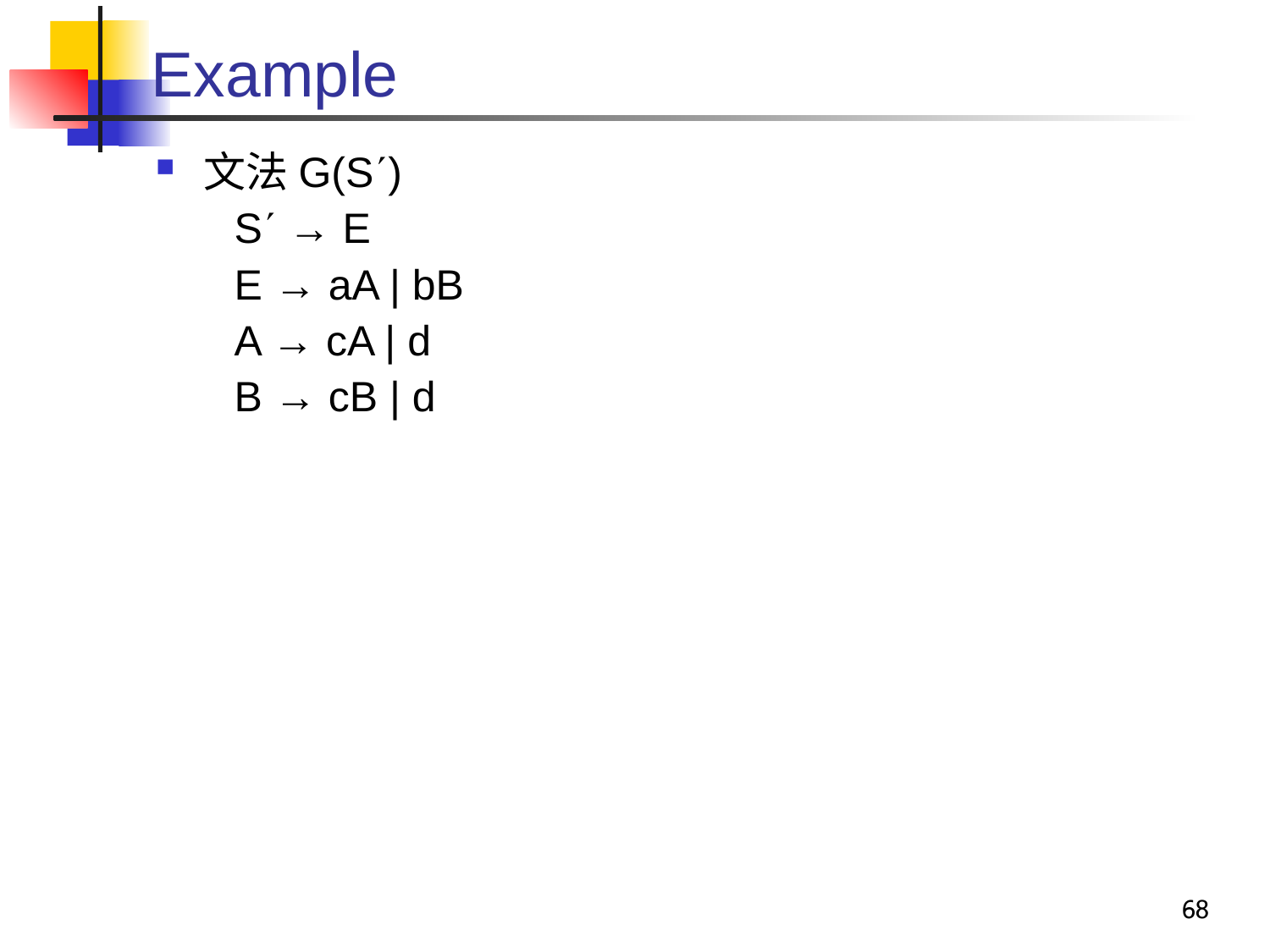

# Example
文法G(S′)
 S′ → E
 E → aA | bB
 A → cA | d
 B → cB | d

68